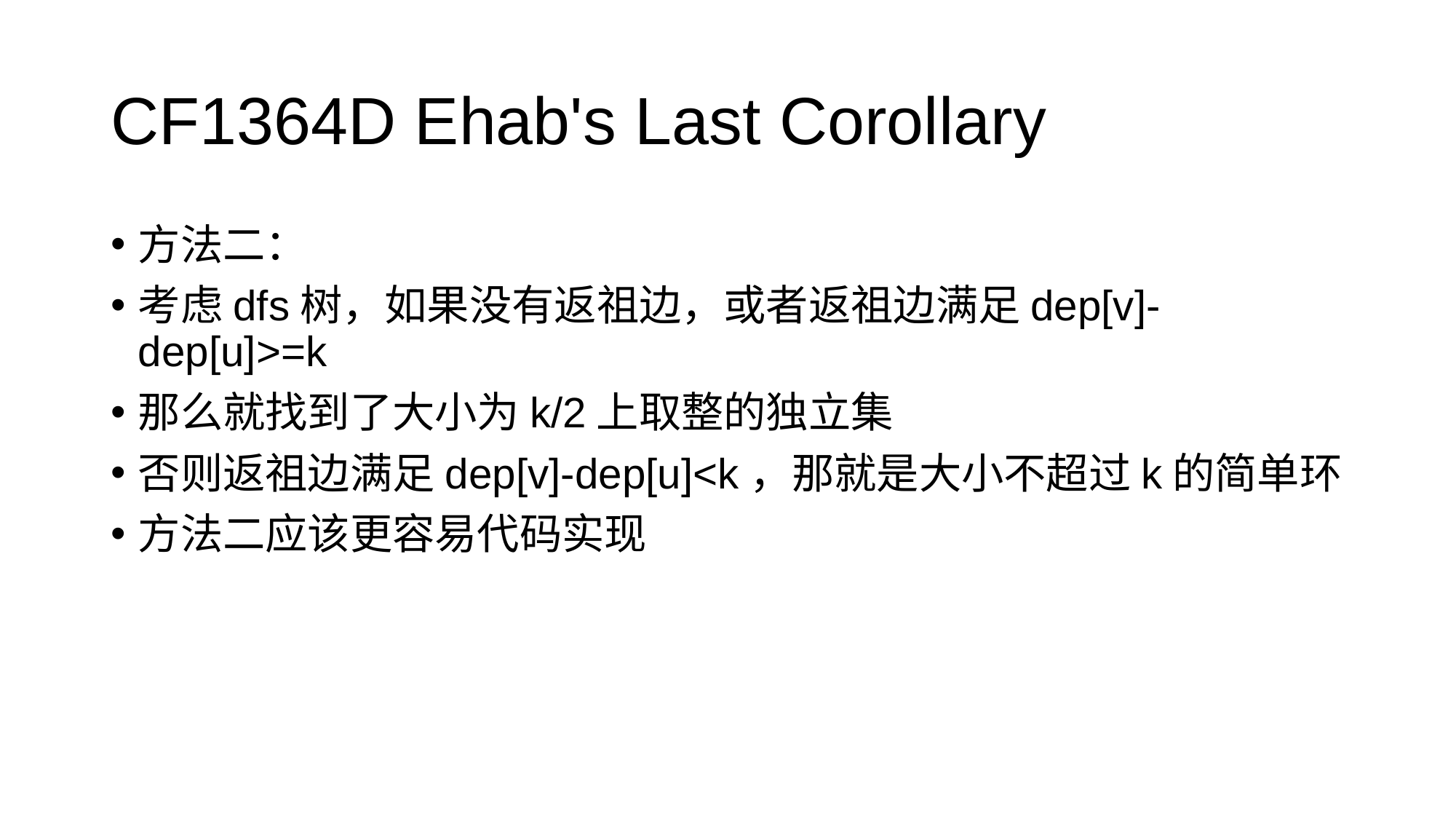

# CF1364D Ehab's Last Corollary
方法二：
考虑dfs树，如果没有返祖边，或者返祖边满足dep[v]-dep[u]>=k
那么就找到了大小为k/2上取整的独立集
否则返祖边满足dep[v]-dep[u]<k，那就是大小不超过k的简单环
方法二应该更容易代码实现